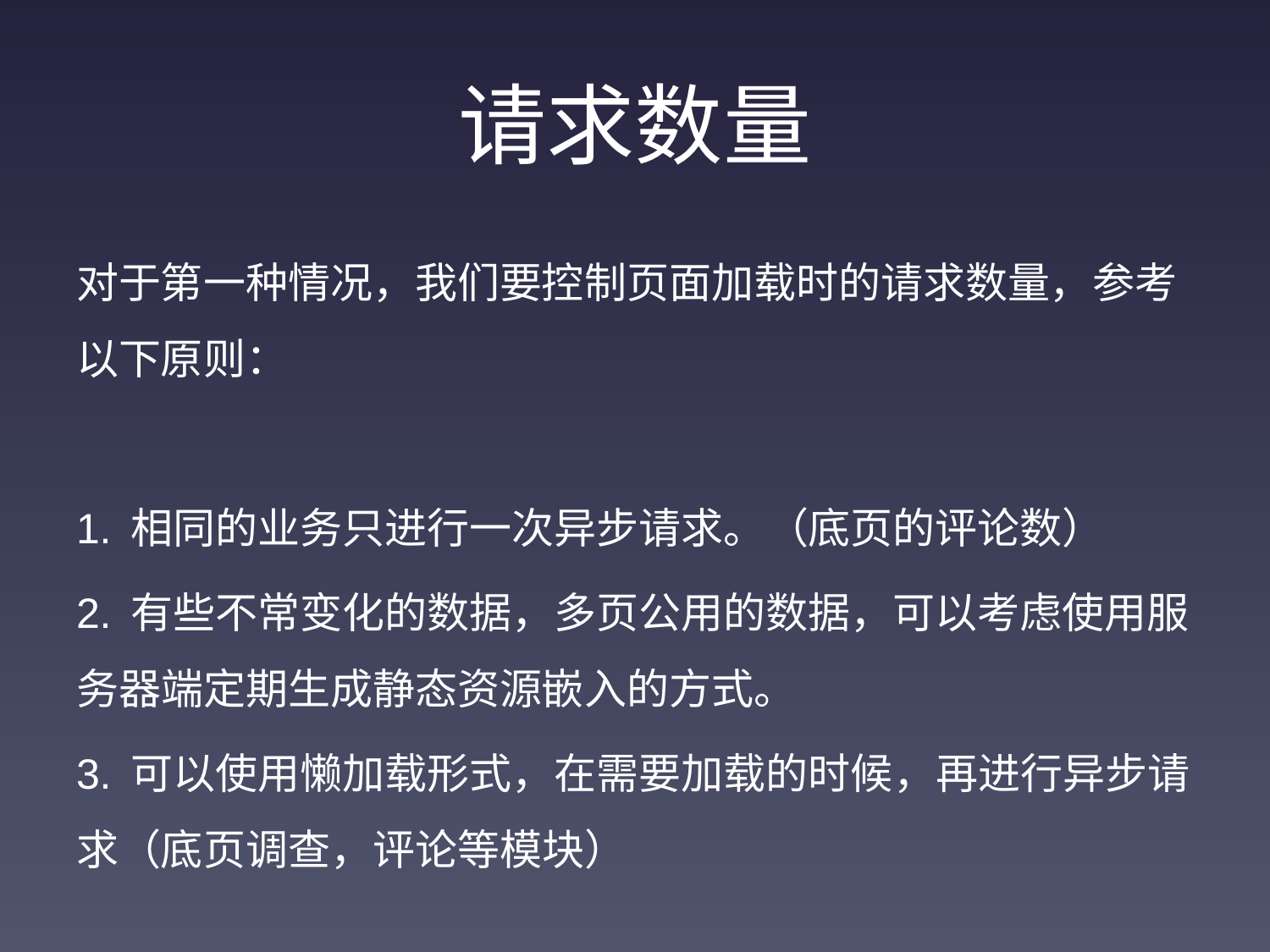

# 请求数量
对于第一种情况，我们要控制页面加载时的请求数量，参考以下原则：

1. 相同的业务只进行一次异步请求。（底页的评论数）
2. 有些不常变化的数据，多页公用的数据，可以考虑使用服务器端定期生成静态资源嵌入的方式。
3. 可以使用懒加载形式，在需要加载的时候，再进行异步请求（底页调查，评论等模块）